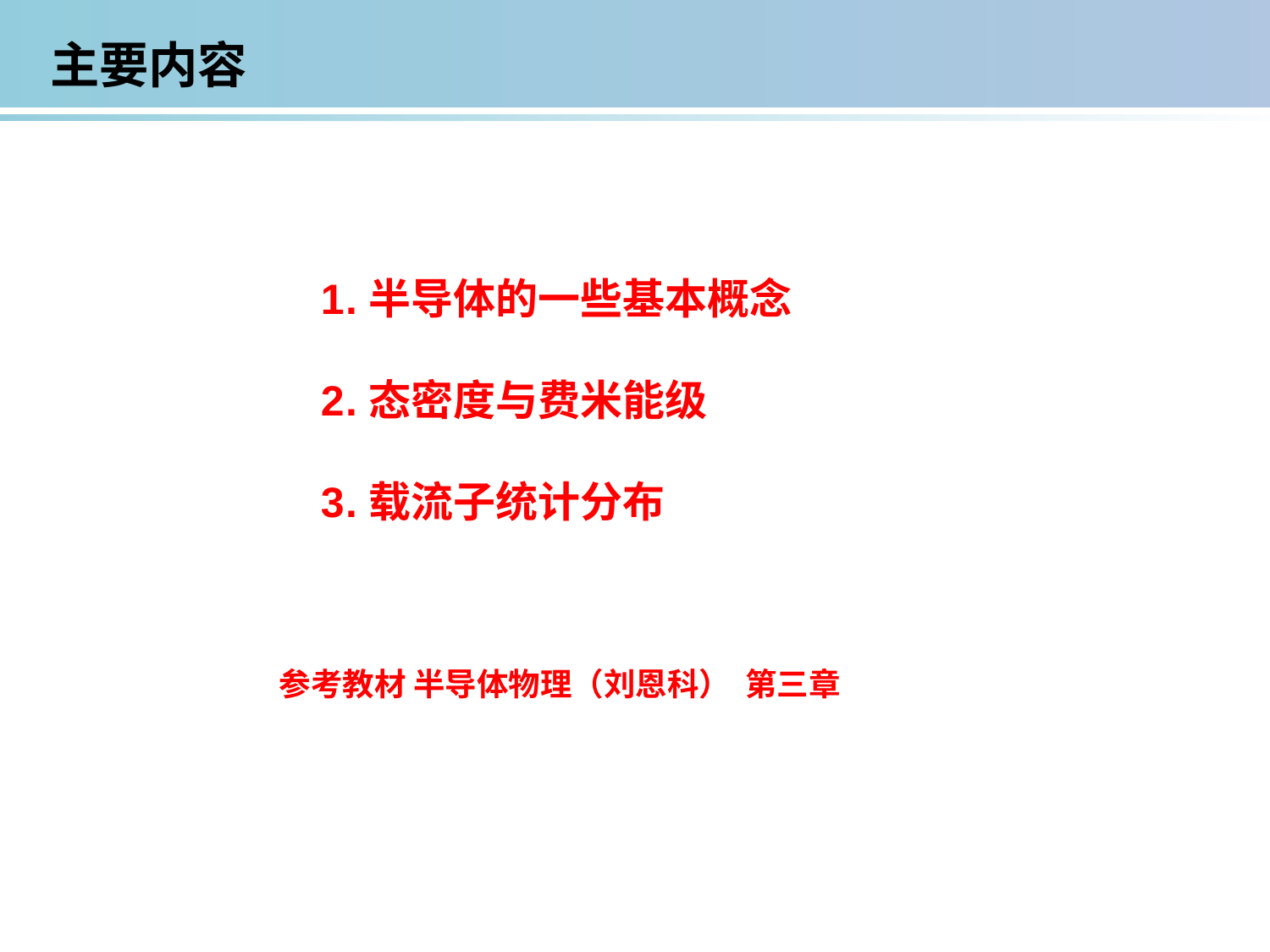

主要内容
半导体的一些基本概念

态密度与费米能级

载流子统计分布

参考教材 半导体物理（刘恩科）  第三章